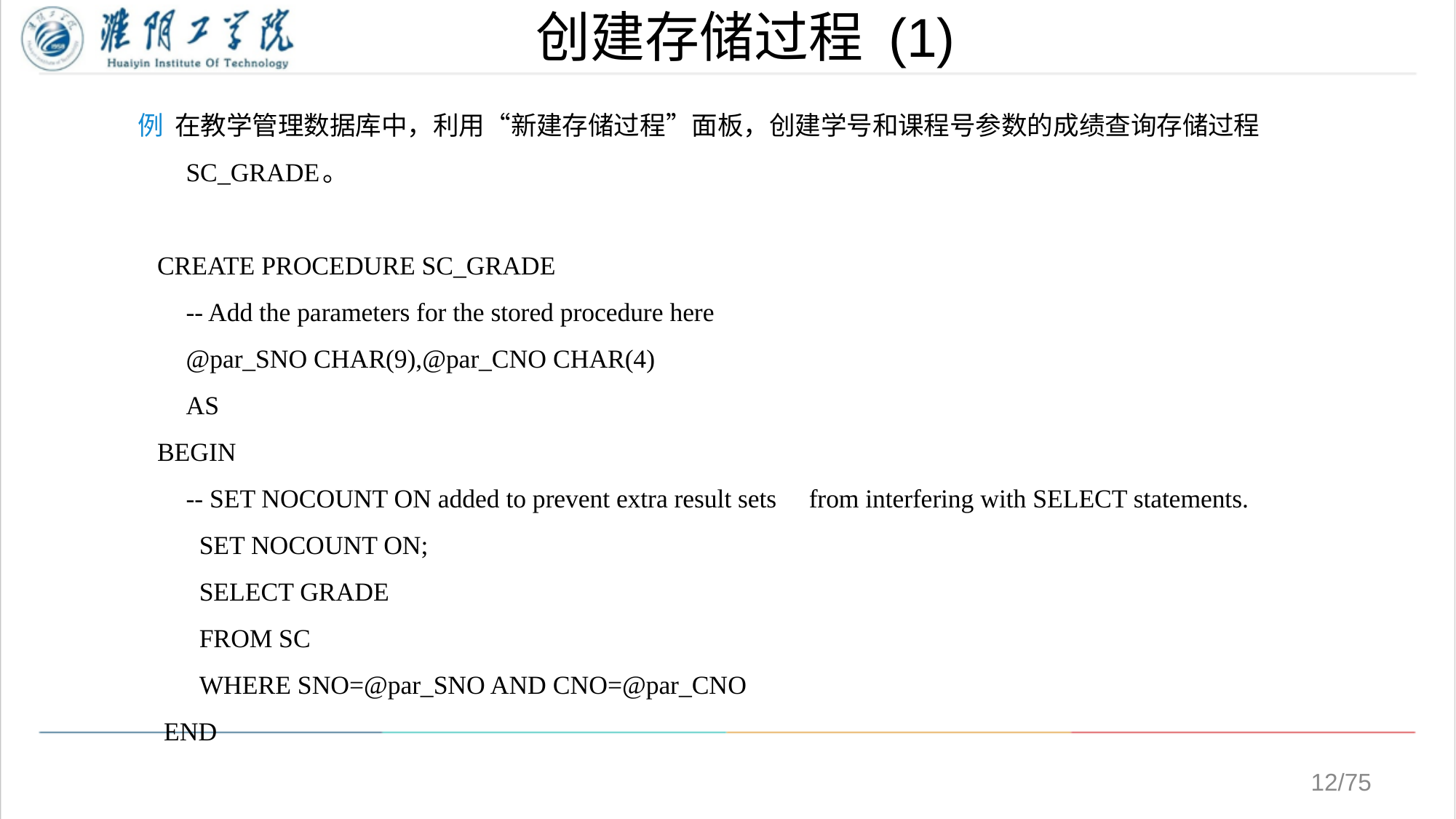

# 创建存储过程 (1)
例  在教学管理数据库中，利用“新建存储过程”面板，创建学号和课程号参数的成绩查询存储过程SC_GRADE。

   CREATE PROCEDURE SC_GRADE
	-- Add the parameters for the stored procedure here
	@par_SNO CHAR(9),@par_CNO CHAR(4)
	AS
   BEGIN
	-- SET NOCOUNT ON added to prevent extra result sets     from interfering with SELECT statements.
	  SET NOCOUNT ON;
	  SELECT GRADE
	  FROM SC
	  WHERE SNO=@par_SNO AND CNO=@par_CNO
    END

12/75